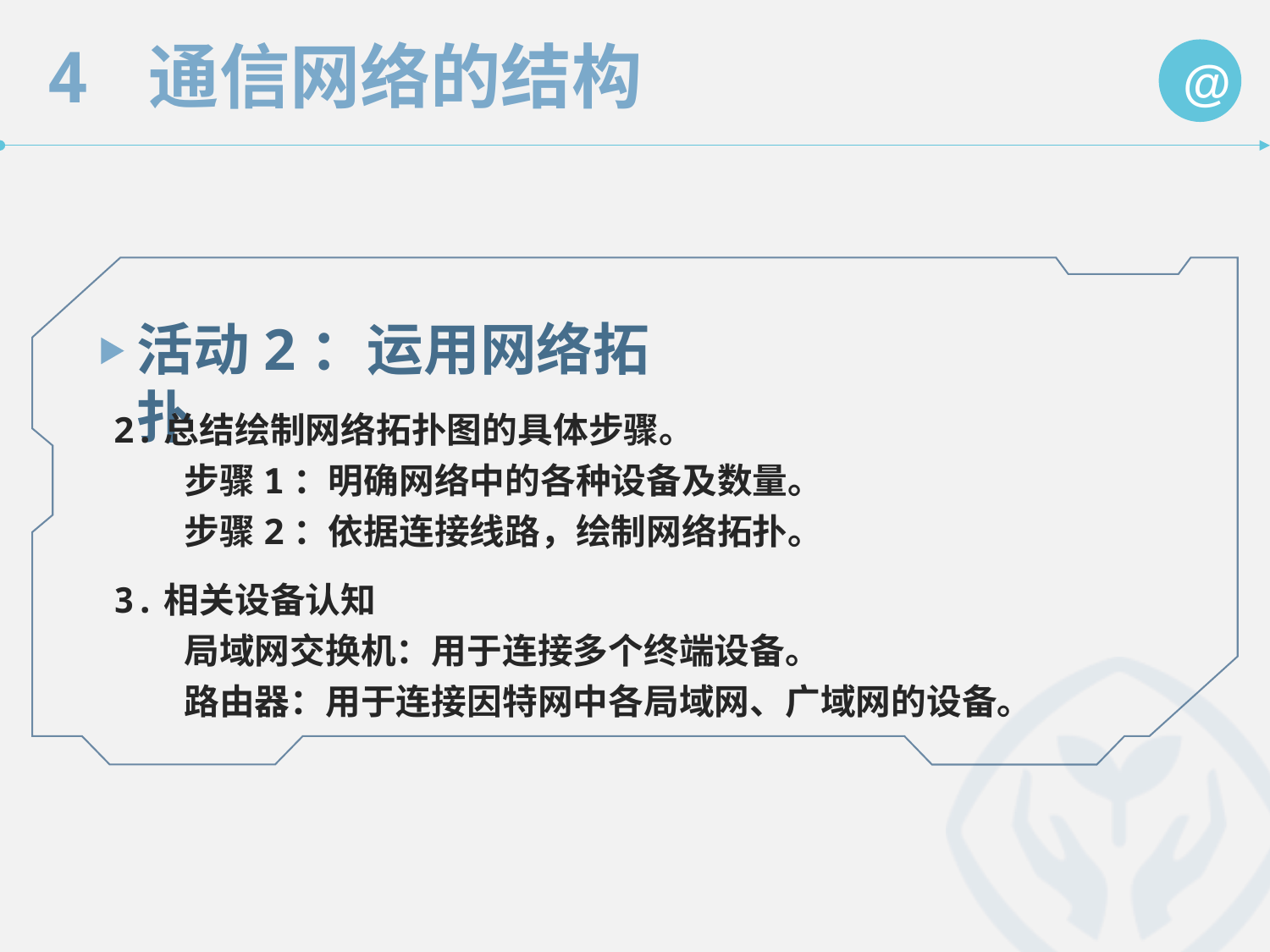

活动2：运用网络拓扑

2.总结绘制网络拓扑图的具体步骤。
　　步骤1：明确网络中的各种设备及数量。
　　步骤2：依据连接线路，绘制网络拓扑。
3.相关设备认知
　　局域网交换机：用于连接多个终端设备。
　　路由器：用于连接因特网中各局域网、广域网的设备。